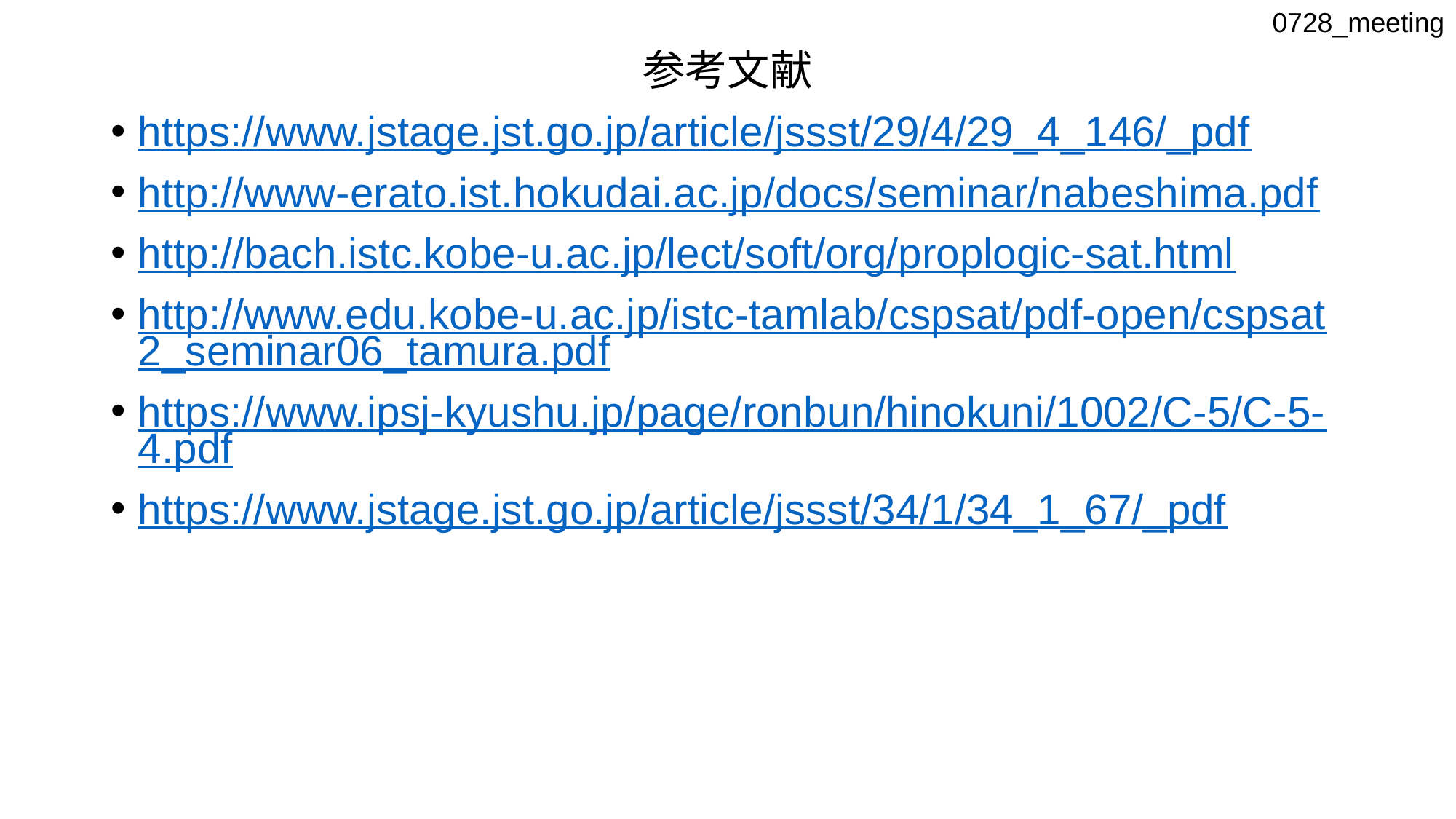

0728_meeting
参考文献
https://www.jstage.jst.go.jp/article/jssst/29/4/29_4_146/_pdf
http://www-erato.ist.hokudai.ac.jp/docs/seminar/nabeshima.pdf
http://bach.istc.kobe-u.ac.jp/lect/soft/org/proplogic-sat.html
http://www.edu.kobe-u.ac.jp/istc-tamlab/cspsat/pdf-open/cspsat2_seminar06_tamura.pdf
https://www.ipsj-kyushu.jp/page/ronbun/hinokuni/1002/C-5/C-5-4.pdf
https://www.jstage.jst.go.jp/article/jssst/34/1/34_1_67/_pdf